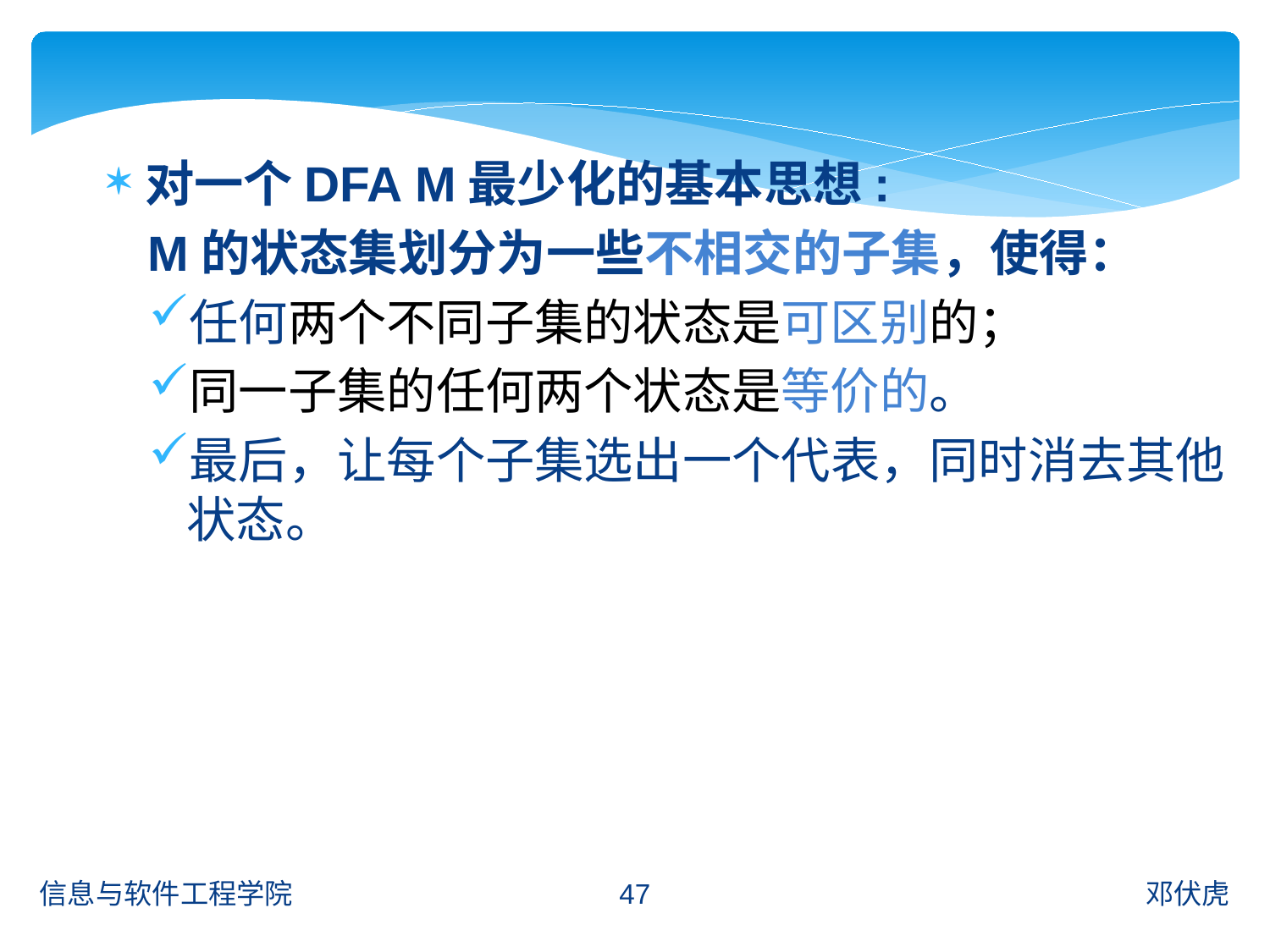

对一个DFA M最少化的基本思想:
   M的状态集划分为一些不相交的子集，使得：
任何两个不同子集的状态是可区别的；
同一子集的任何两个状态是等价的。
最后，让每个子集选出一个代表，同时消去其他状态。

47
信息与软件工程学院
邓伏虎